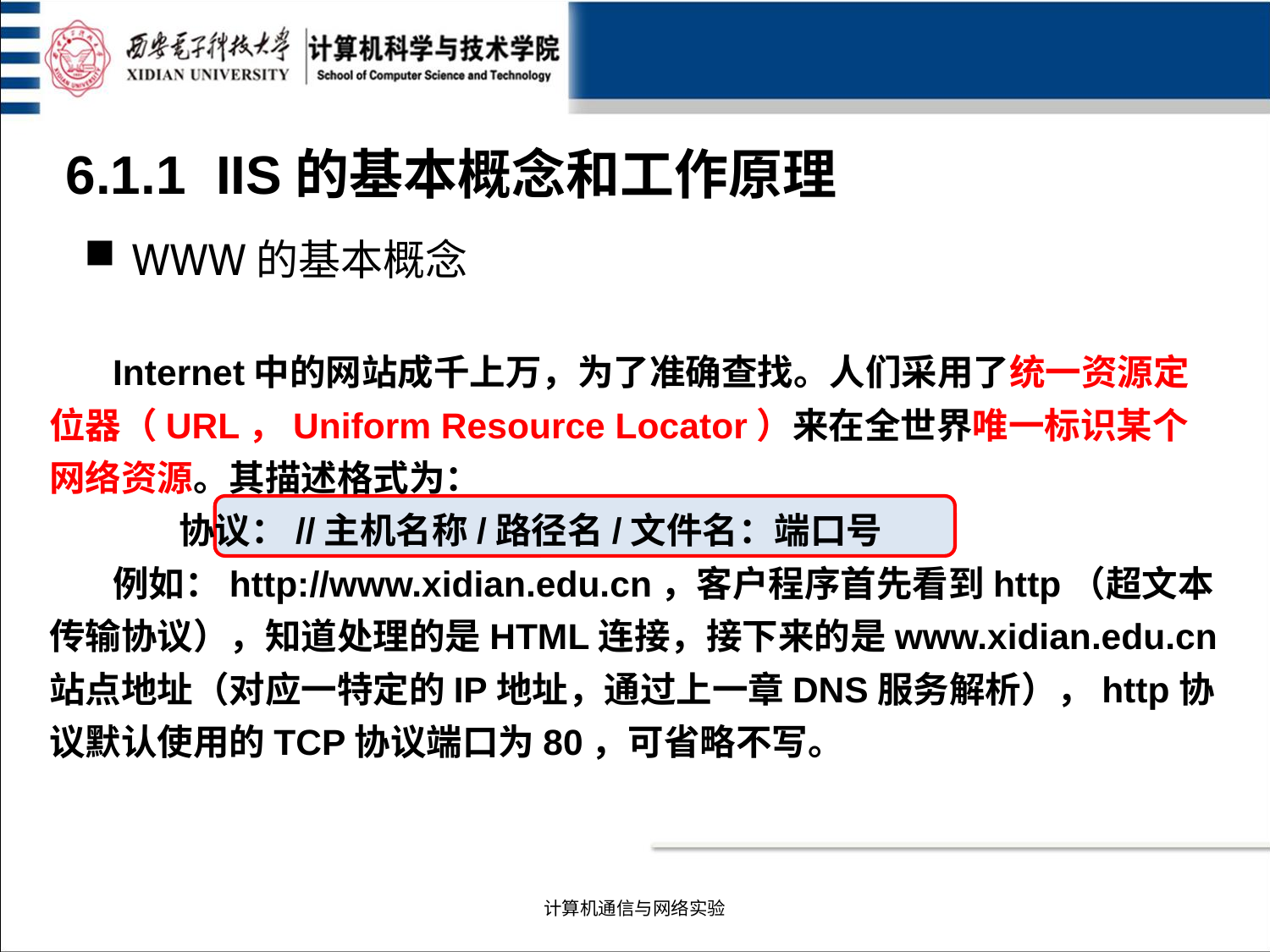

6.1.1  IIS的基本概念和工作原理
WWW的基本概念
Internet中的网站成千上万，为了准确查找。人们采用了统一资源定位器（URL，Uniform Resource Locator）来在全世界唯一标识某个网络资源。其描述格式为：
       协议：//主机名称/路径名/文件名：端口号
例如：http://www.xidian.edu.cn，客户程序首先看到http（超文本传输协议），知道处理的是HTML连接，接下来的是www.xidian.edu.cn站点地址（对应一特定的IP地址，通过上一章DNS服务解析），http协议默认使用的TCP协议端口为80，可省略不写。

计算机通信与网络实验